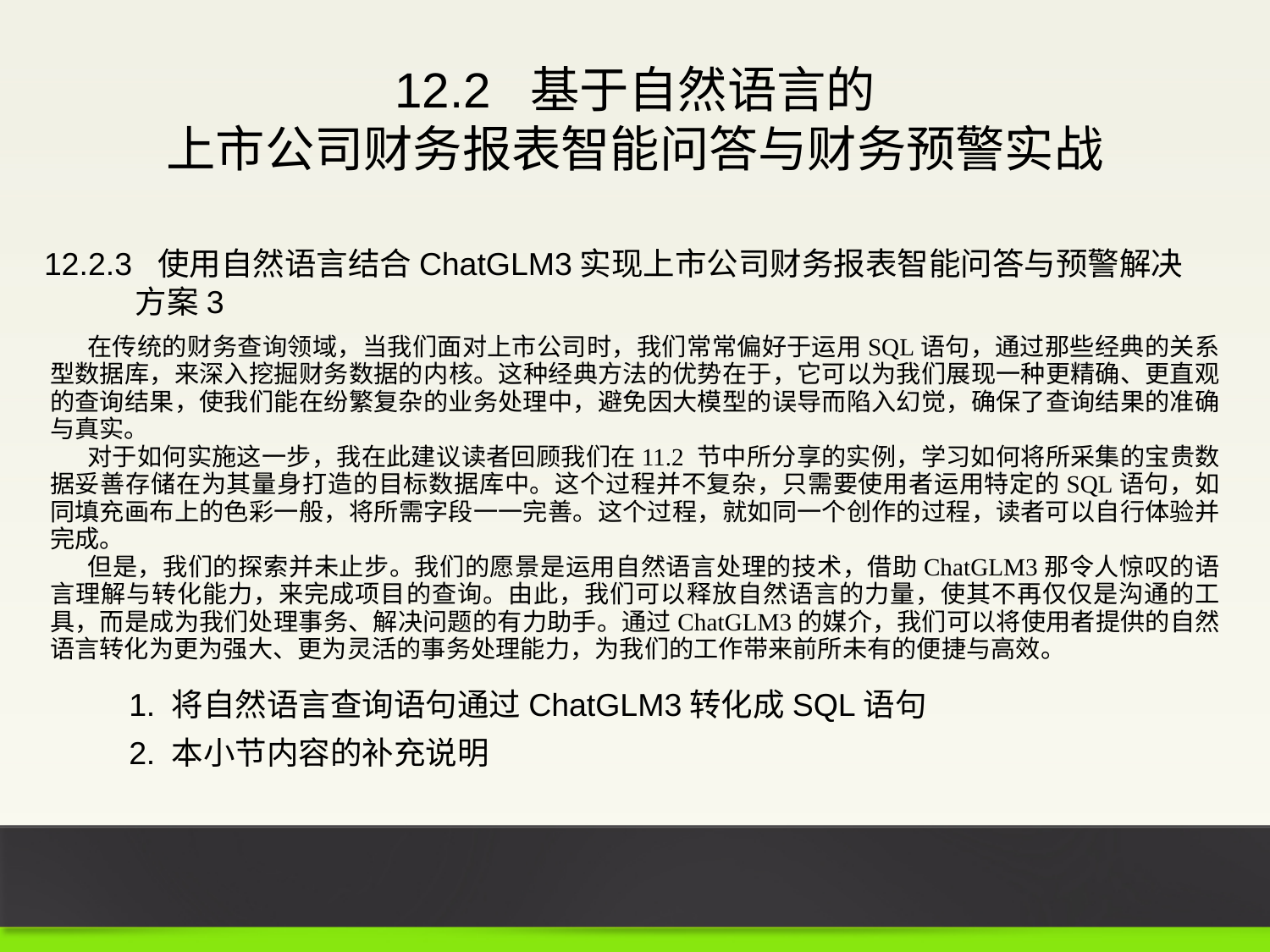

12.2  基于自然语言的
上市公司财务报表智能问答与财务预警实战
12.2.3  使用自然语言结合ChatGLM3实现上市公司财务报表智能问答与预警解决方案3
在传统的财务查询领域，当我们面对上市公司时，我们常常偏好于运用SQL语句，通过那些经典的关系型数据库，来深入挖掘财务数据的内核。这种经典方法的优势在于，它可以为我们展现一种更精确、更直观的查询结果，使我们能在纷繁复杂的业务处理中，避免因大模型的误导而陷入幻觉，确保了查询结果的准确与真实。
对于如何实施这一步，我在此建议读者回顾我们在11.2 节中所分享的实例，学习如何将所采集的宝贵数据妥善存储在为其量身打造的目标数据库中。这个过程并不复杂，只需要使用者运用特定的SQL语句，如同填充画布上的色彩一般，将所需字段一一完善。这个过程，就如同一个创作的过程，读者可以自行体验并完成。
但是，我们的探索并未止步。我们的愿景是运用自然语言处理的技术，借助ChatGLM3那令人惊叹的语言理解与转化能力，来完成项目的查询。由此，我们可以释放自然语言的力量，使其不再仅仅是沟通的工具，而是成为我们处理事务、解决问题的有力助手。通过ChatGLM3的媒介，我们可以将使用者提供的自然语言转化为更为强大、更为灵活的事务处理能力，为我们的工作带来前所未有的便捷与高效。

1. 将自然语言查询语句通过ChatGLM3转化成SQL语句
2. 本小节内容的补充说明